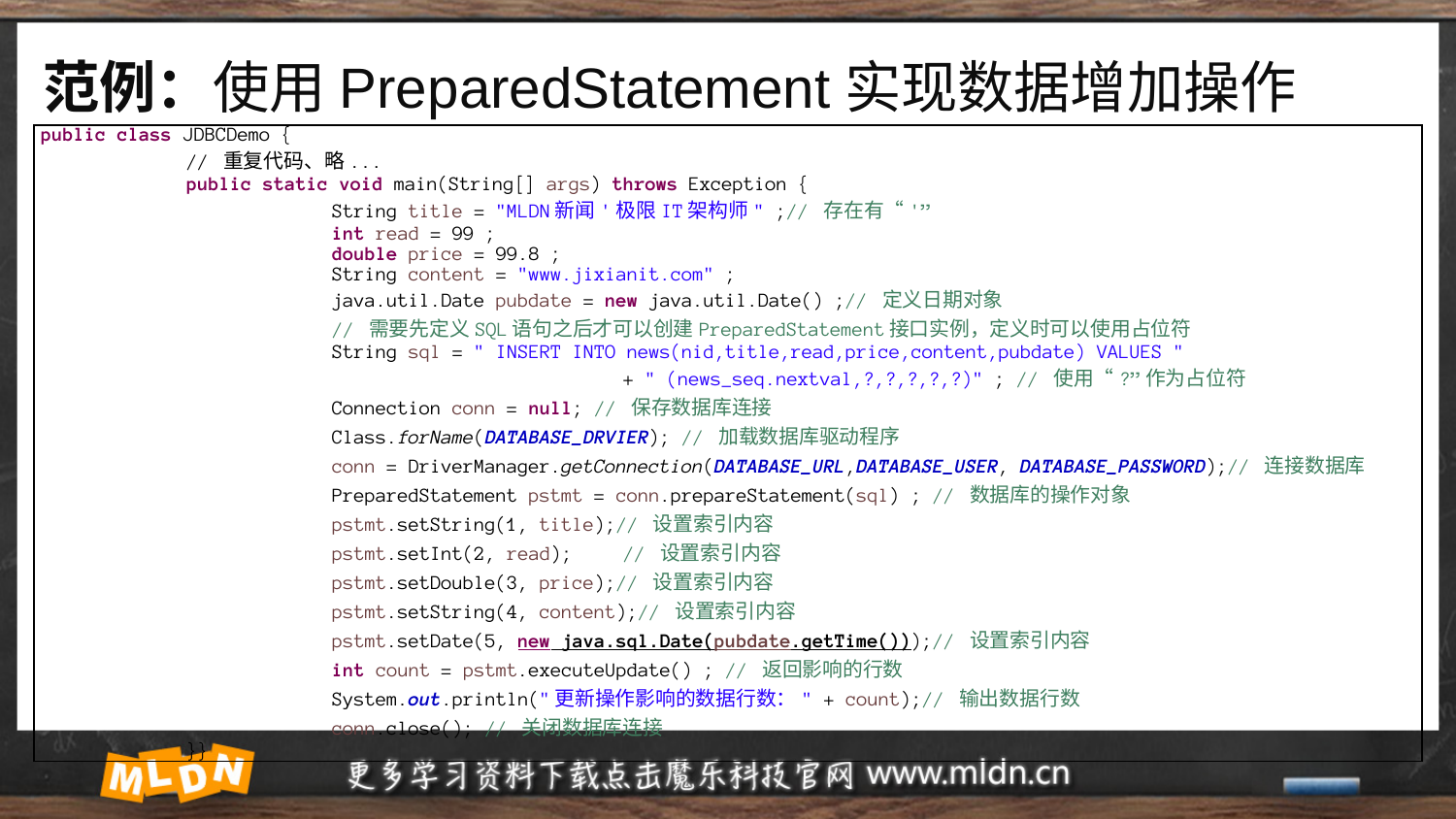

# 范例：使用PreparedStatement实现数据增加操作
| public class JDBCDemo { // 重复代码、略... public static void main(String[] args) throws Exception { String title = "MLDN新闻'极限IT架构师" ;// 存在有“'” int read = 99 ; double price = 99.8 ; String content = "www.jixianit.com" ; java.util.Date pubdate = new java.util.Date() ;// 定义日期对象 // 需要先定义SQL语句之后才可以创建PreparedStatement接口实例，定义时可以使用占位符 String sql = " INSERT INTO news(nid,title,read,price,content,pubdate) VALUES " + " (news\_seq.nextval,?,?,?,?,?)" ; // 使用“?”作为占位符 Connection conn = null; // 保存数据库连接 Class.forName(DATABASE\_DRVIER); // 加载数据库驱动程序 conn = DriverManager.getConnection(DATABASE\_URL,DATABASE\_USER, DATABASE\_PASSWORD);// 连接数据库 PreparedStatement pstmt = conn.prepareStatement(sql) ; // 数据库的操作对象 pstmt.setString(1, title);// 设置索引内容 pstmt.setInt(2, read); // 设置索引内容 pstmt.setDouble(3, price);// 设置索引内容 pstmt.setString(4, content);// 设置索引内容 pstmt.setDate(5, new java.sql.Date(pubdate.getTime()));// 设置索引内容 int count = pstmt.executeUpdate() ; // 返回影响的行数 System.out.println("更新操作影响的数据行数：" + count);// 输出数据行数 conn.close(); // 关闭数据库连接 }} |
| --- |